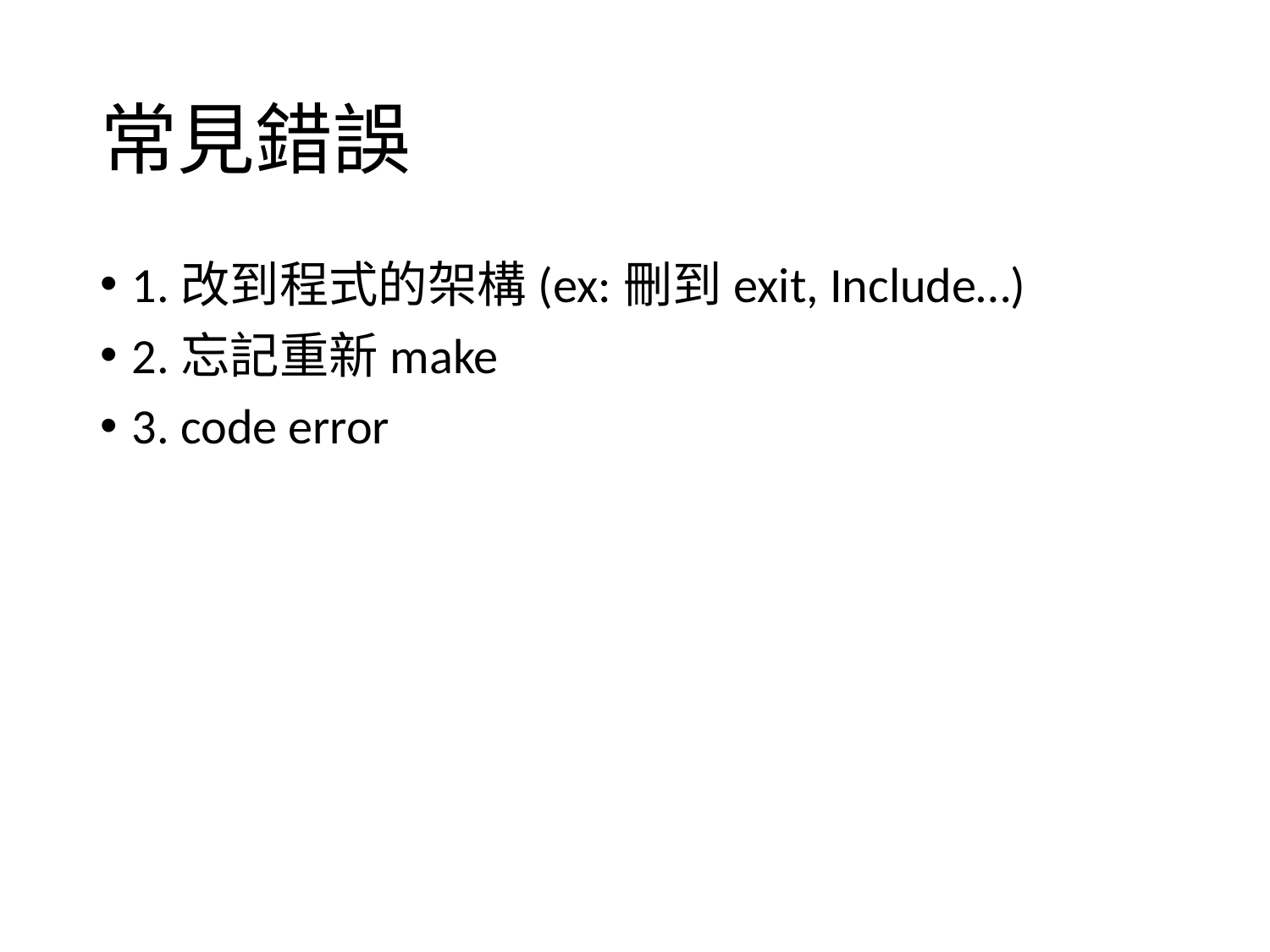

# 常見錯誤
1.改到程式的架構(ex:刪到exit, Include…)
2.忘記重新make
3. code error